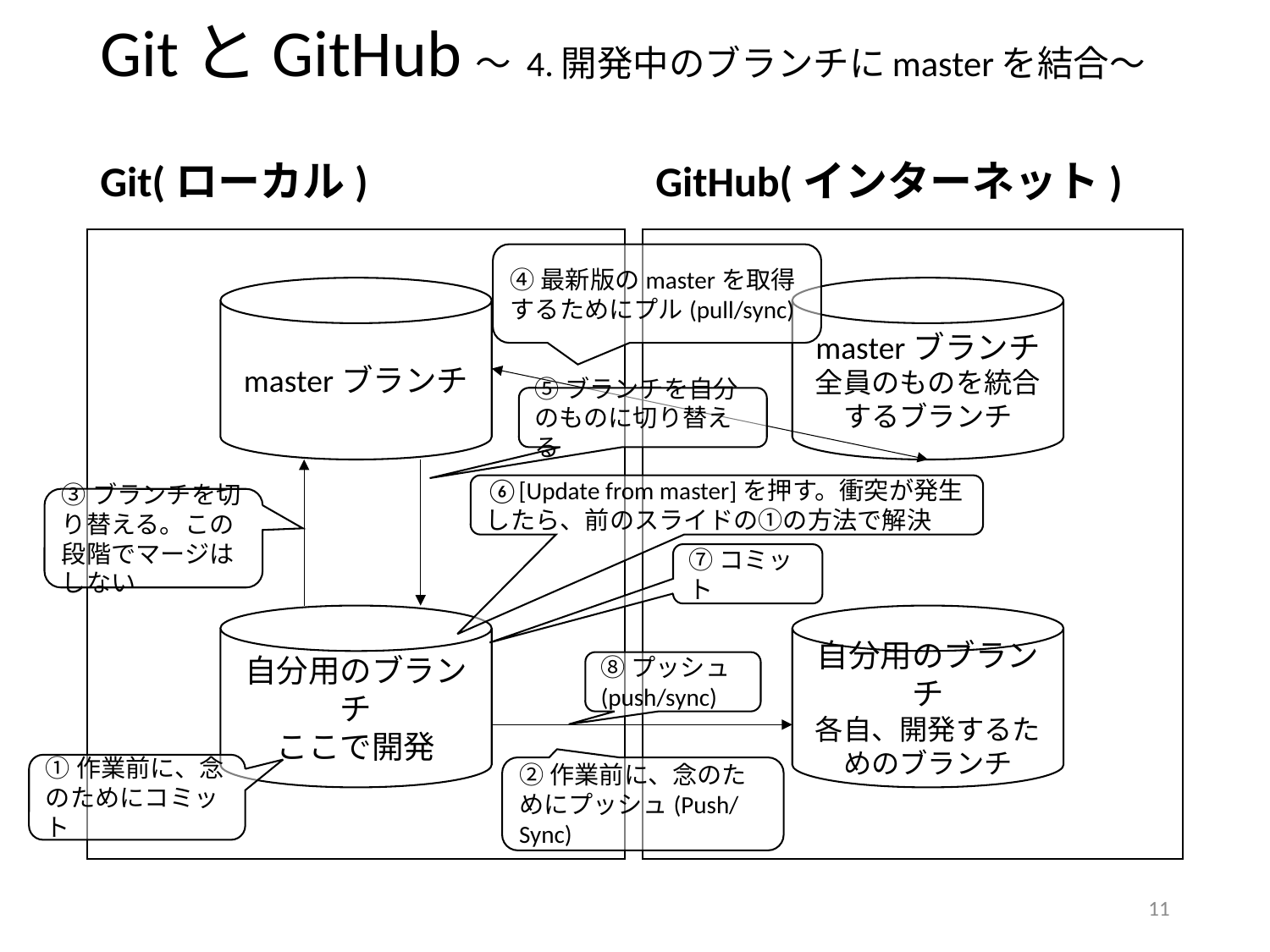

# GitとGitHub～ 4.開発中のブランチにmasterを結合～
Git(ローカル)
GitHub(インターネット)

④最新版のmasterを取得するためにプル(pull/sync)
masterブランチ
masterブランチ
全員のものを統合するブランチ
⑤ブランチを自分のものに切り替える
⑥[Update from master]を押す。衝突が発生したら、前のスライドの①の方法で解決
③ブランチを切り替える。この段階でマージはしない
⑦コミット
自分用のブランチ
ここで開発
自分用のブランチ
各自、開発するためのブランチ
⑧プッシュ(push/sync)
①作業前に、念のためにコミット
②作業前に、念のためにプッシュ(Push/Sync)
11